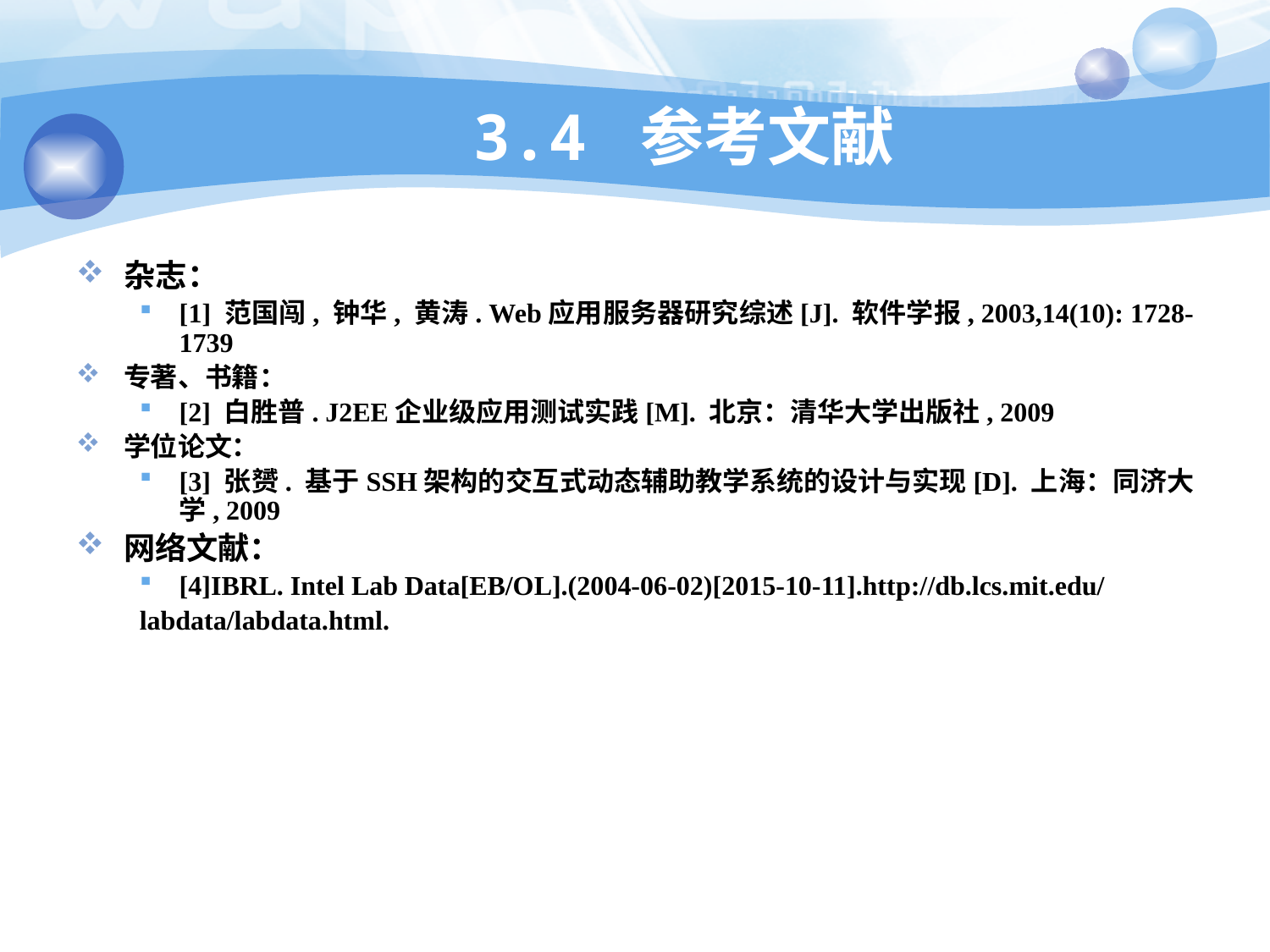

# 3.4 参考文献

杂志：
[1] 范国闯, 钟华, 黄涛. Web应用服务器研究综述[J]. 软件学报, 2003,14(10): 1728-1739
专著、书籍：
[2] 白胜普. J2EE企业级应用测试实践[M]. 北京：清华大学出版社, 2009
学位论文：
[3] 张赟. 基于SSH架构的交互式动态辅助教学系统的设计与实现[D]. 上海：同济大学, 2009
网络文献：
[4]IBRL. Intel Lab Data[EB/OL].(2004-06-02)[2015-10-11].http://db.lcs.mit.edu/
labdata/labdata.html.